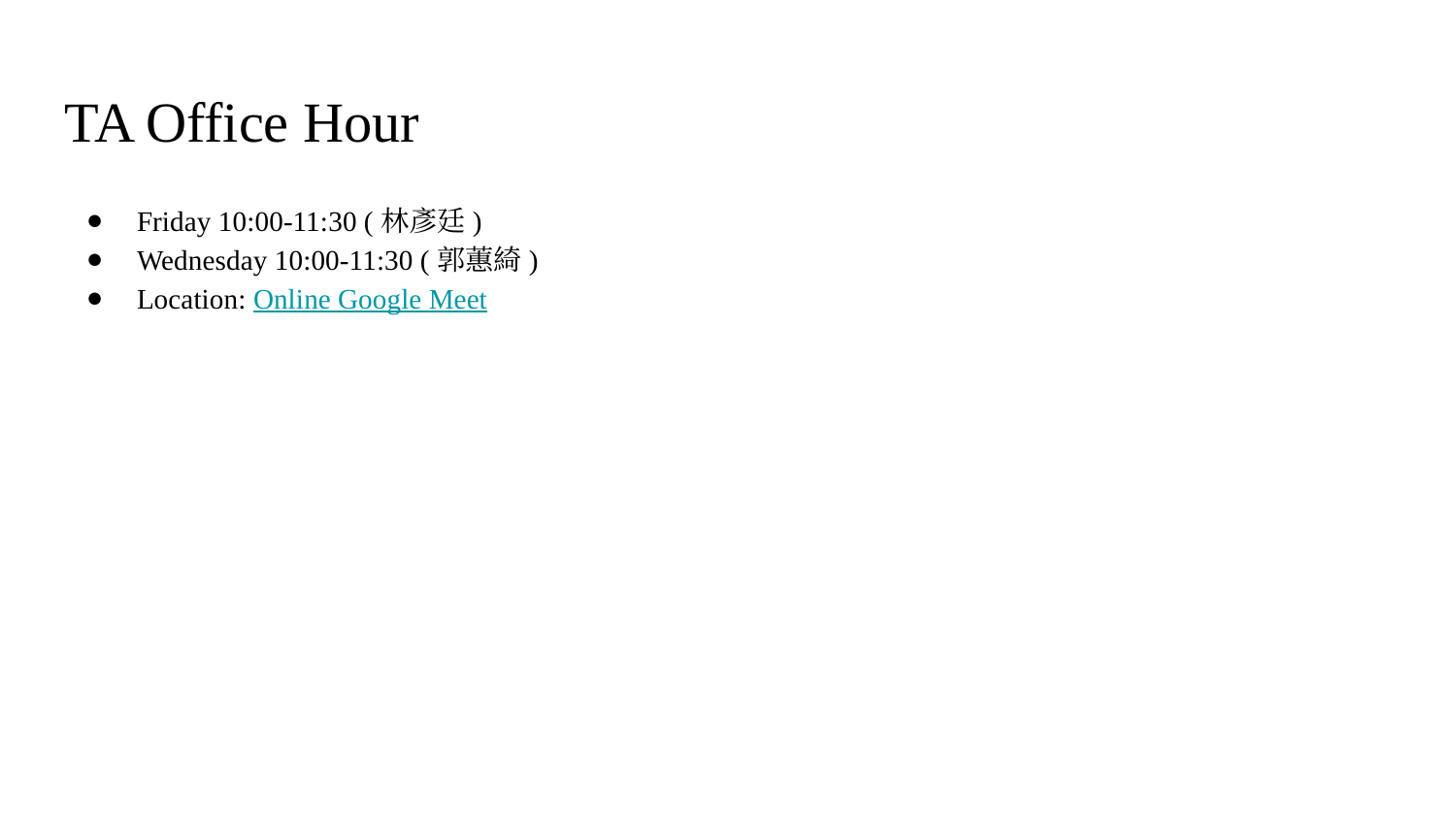

# TA Office Hour
Friday 10:00-11:30 (林彥廷)
Wednesday 10:00-11:30 (郭蕙綺)
Location: Online Google Meet